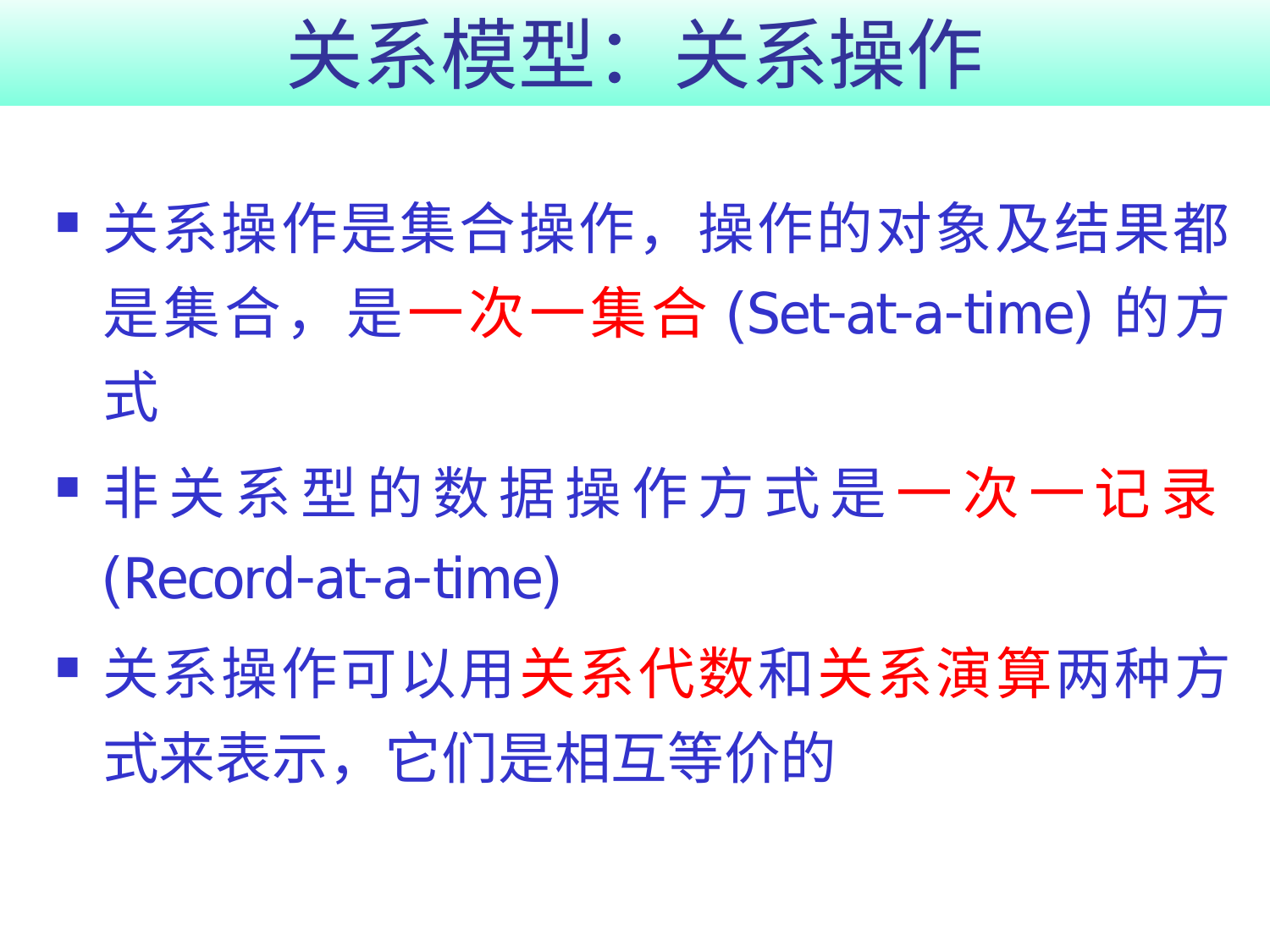

# 关系模型：关系操作
关系操作是集合操作，操作的对象及结果都是集合，是一次一集合(Set-at-a-time)的方式
非关系型的数据操作方式是一次一记录(Record-at-a-time)
关系操作可以用关系代数和关系演算两种方式来表示，它们是相互等价的